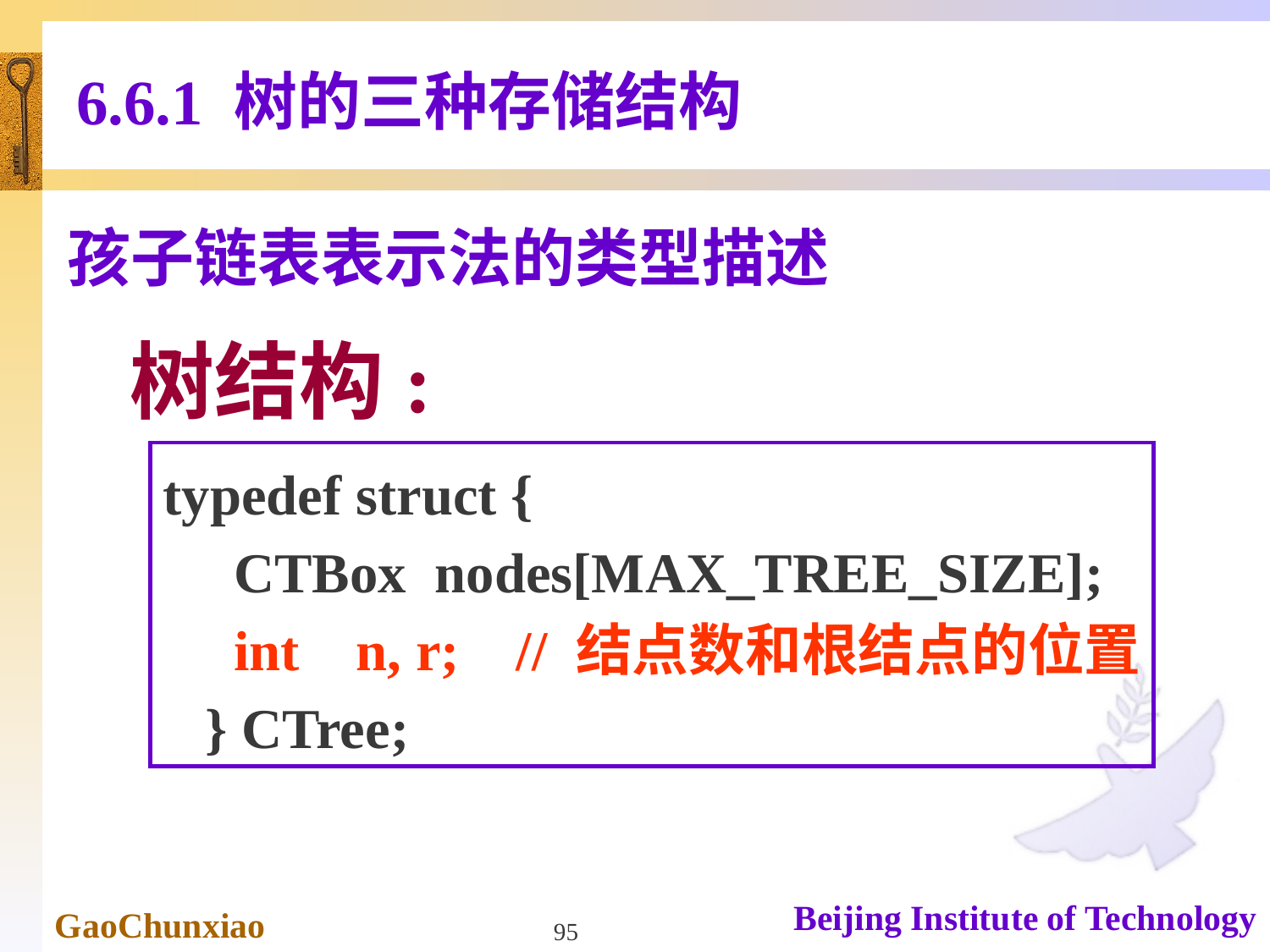

# 6.6.1 树的三种存储结构
孩子链表表示法的类型描述
树结构:
typedef struct {
     CTBox  nodes[MAX_TREE_SIZE];
     int    n, r;    // 结点数和根结点的位置
   } CTree;
95